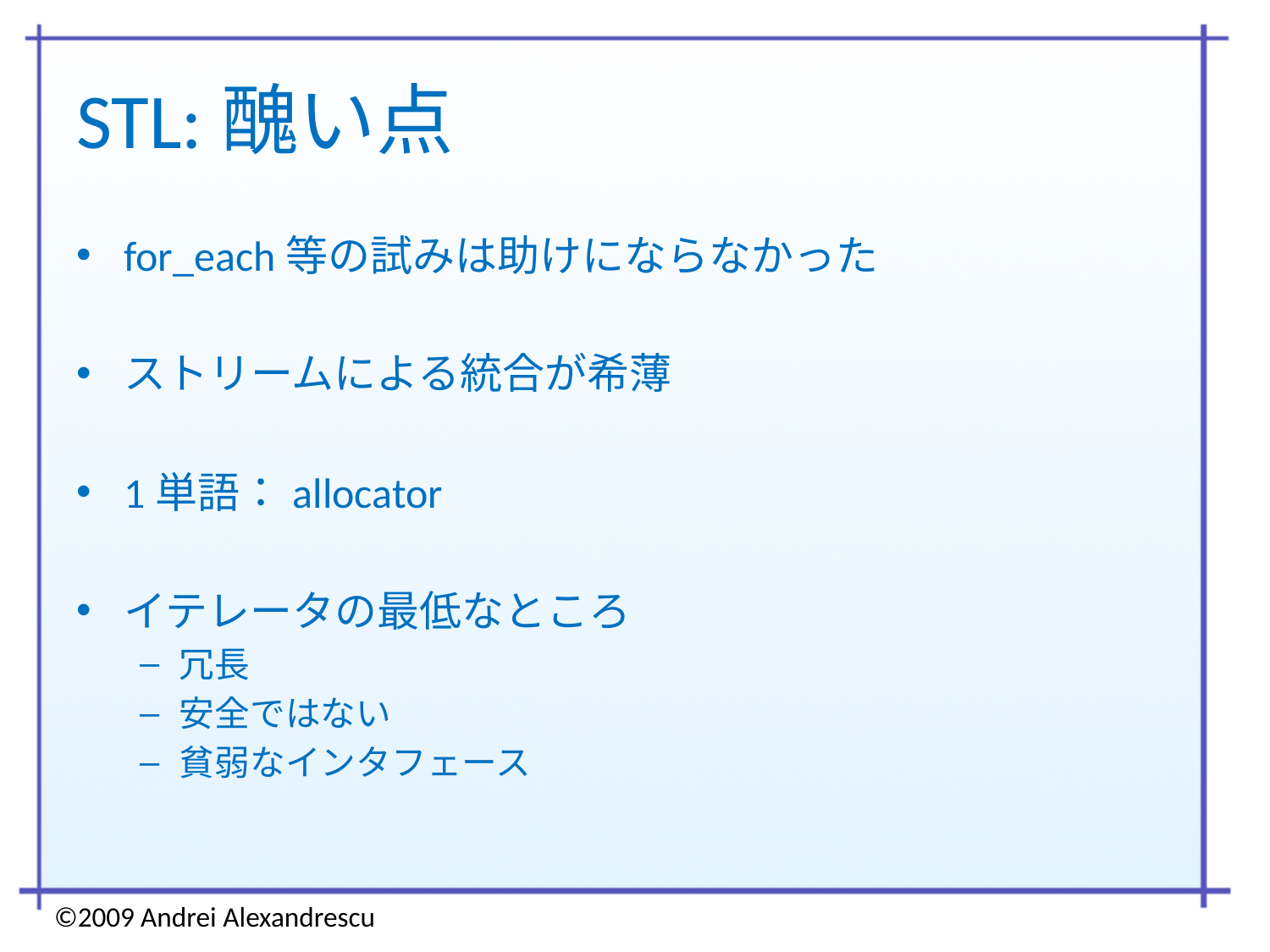

# STL:醜い点
for_each等の試みは助けにならなかった

ストリームによる統合が希薄

1単語：allocator

イテレータの最低なところ
冗長
安全ではない
貧弱なインタフェース
©2009 Andrei Alexandrescu